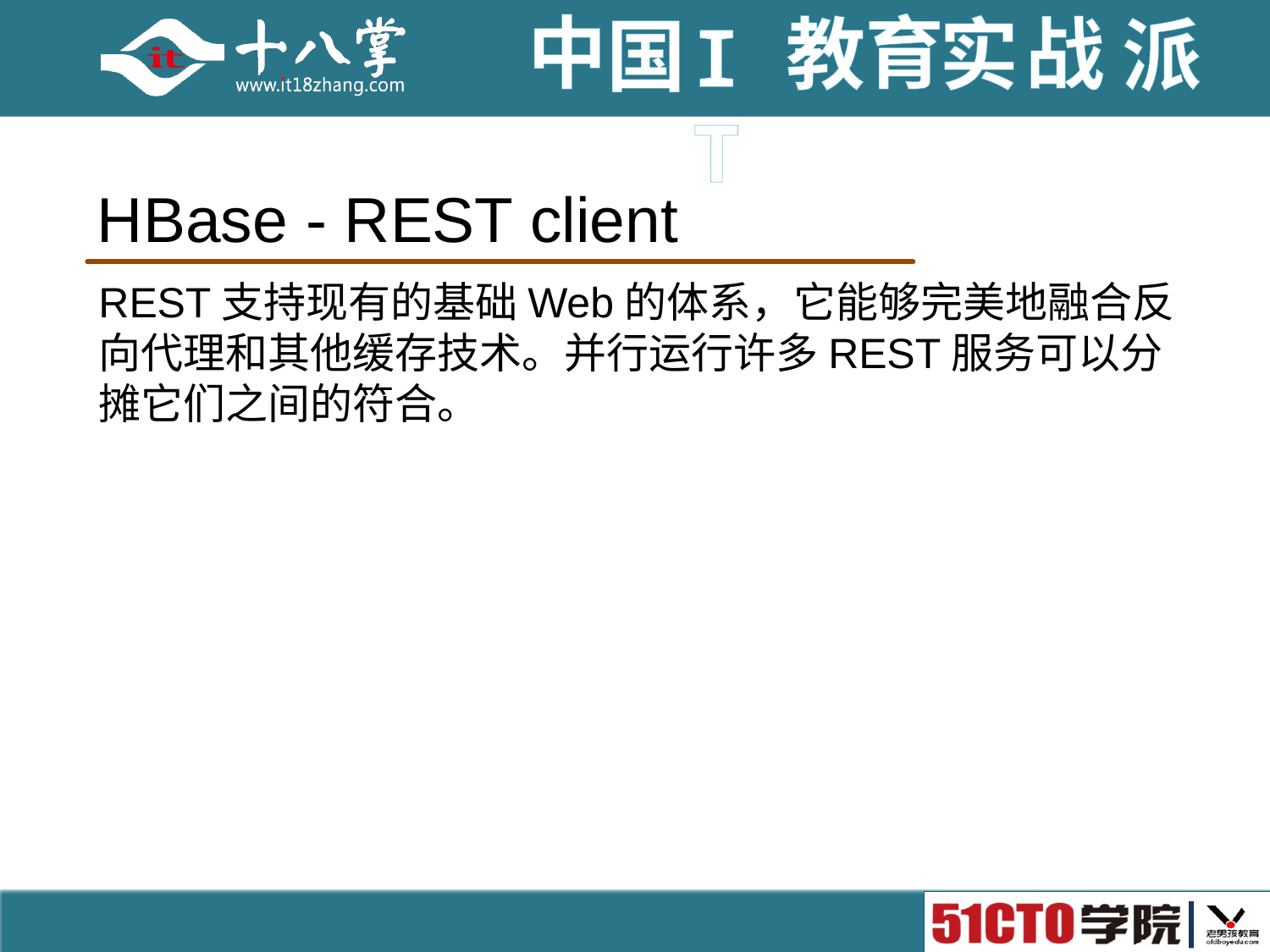

# HBase - REST client
REST支持现有的基础Web的体系，它能够完美地融合反向代理和其他缓存技术。并行运行许多REST服务可以分摊它们之间的符合。